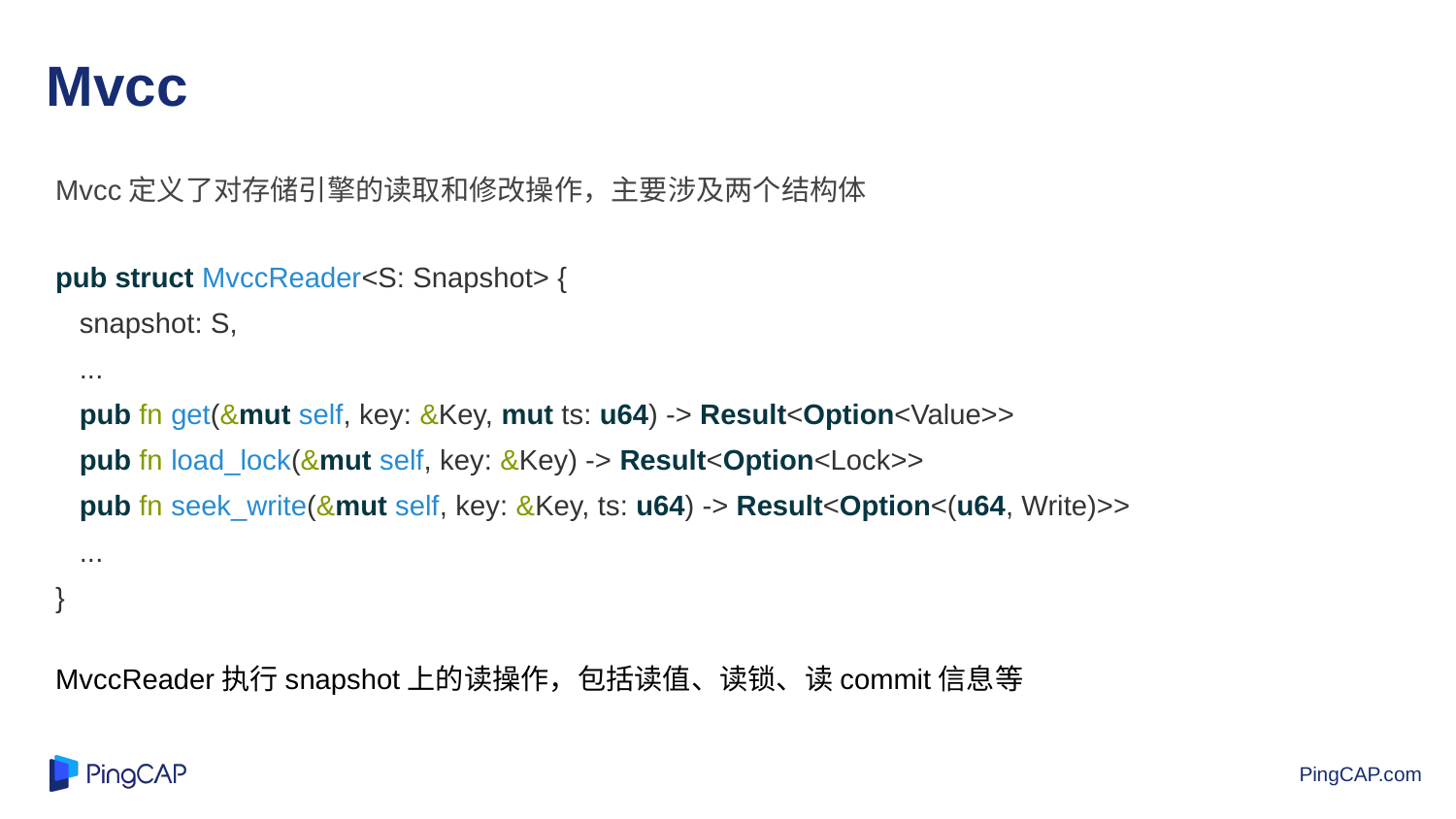

Mvcc
Mvcc定义了对存储引擎的读取和修改操作，主要涉及两个结构体

pub struct MvccReader<S: Snapshot> {
   snapshot: S,
   ...
   pub fn get(&mut self, key: &Key, mut ts: u64) -> Result<Option<Value>>
   pub fn load_lock(&mut self, key: &Key) -> Result<Option<Lock>>
   pub fn seek_write(&mut self, key: &Key, ts: u64) -> Result<Option<(u64, Write)>>
   ...
}

MvccReader执行snapshot上的读操作，包括读值、读锁、读commit信息等